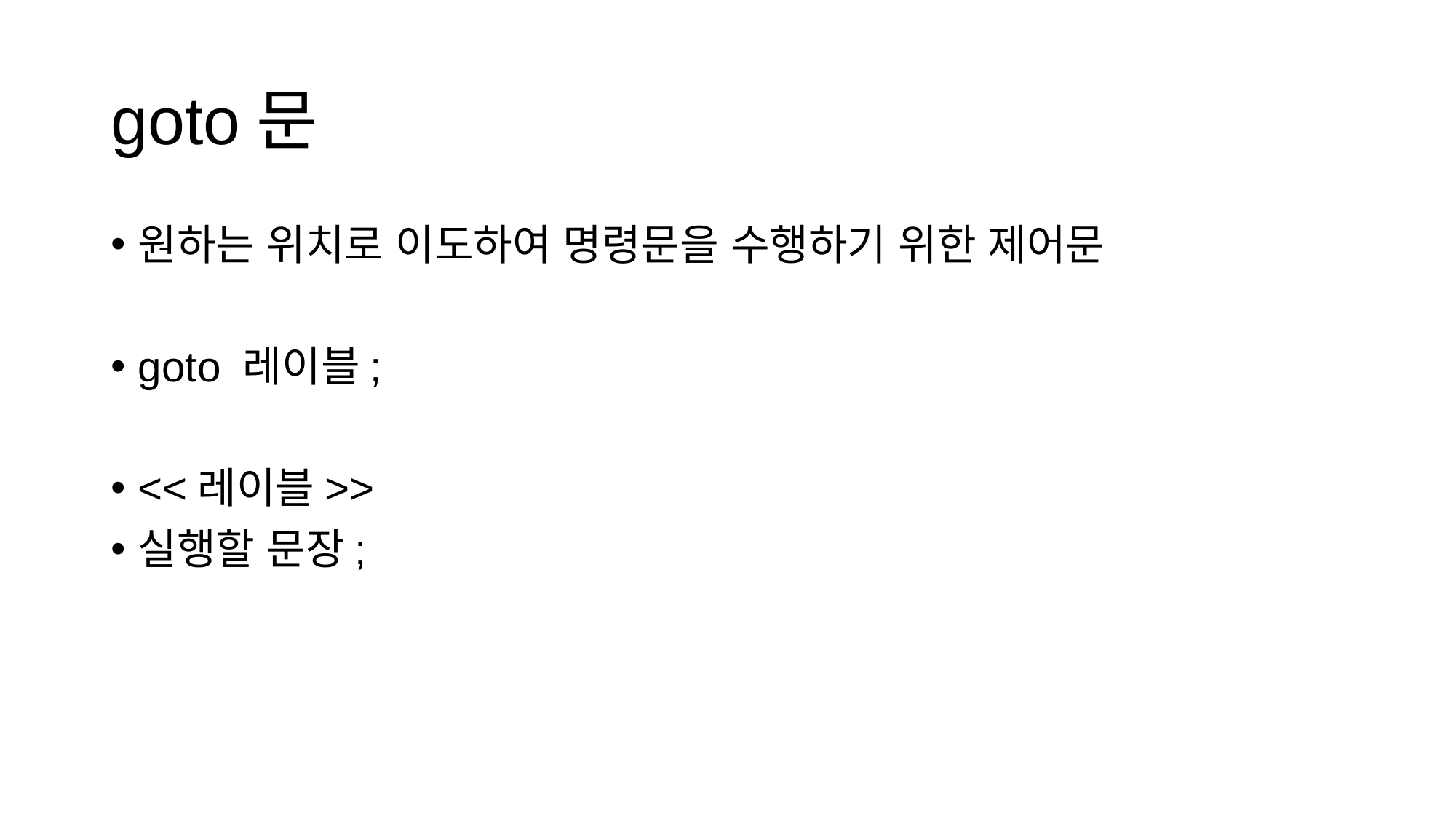

# goto문
원하는 위치로 이도하여 명령문을 수행하기 위한 제어문

goto 레이블;

<<레이블>>
실행할 문장;